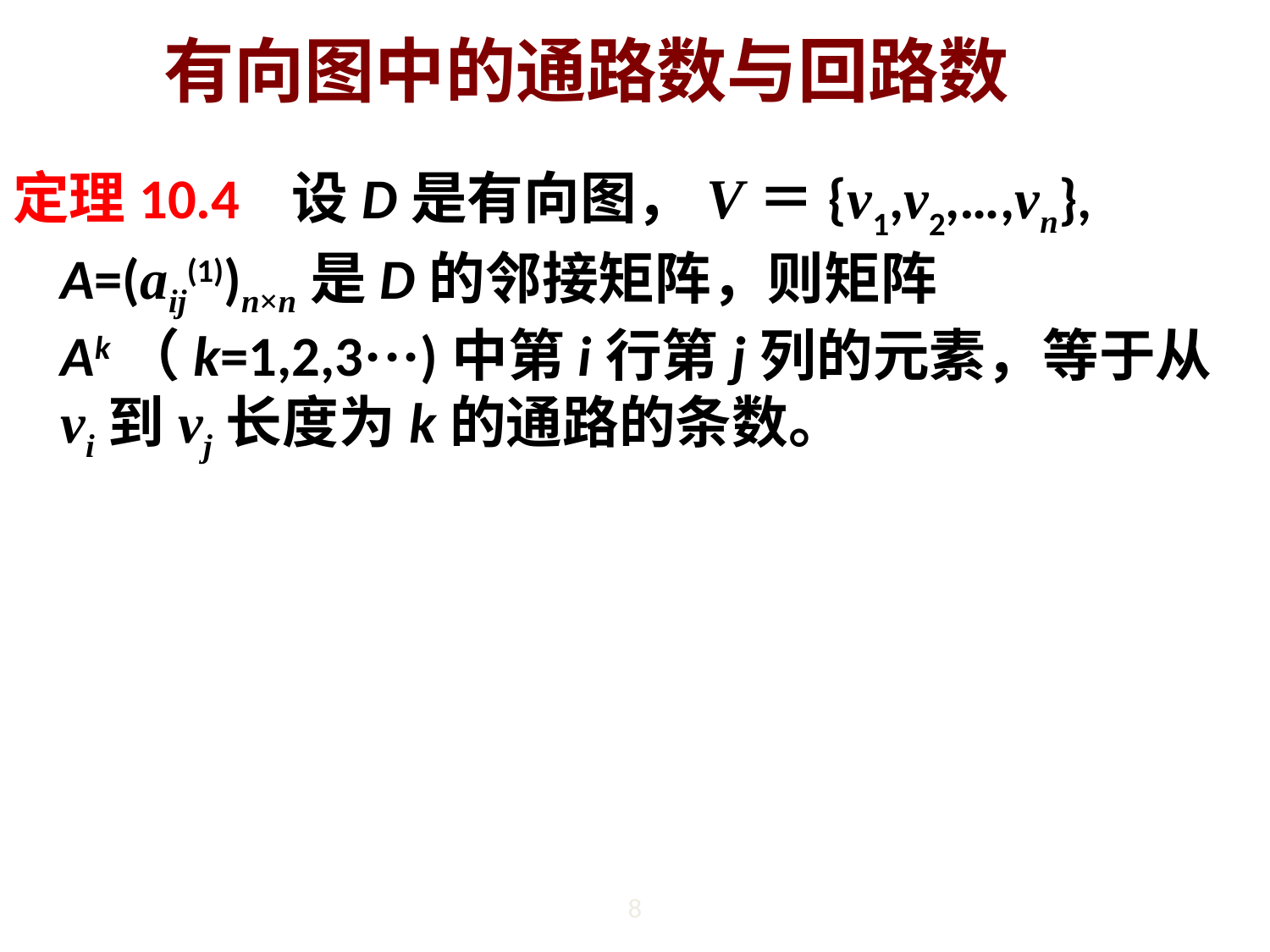

有向图中的通路数与回路数
定理10.4   设D是有向图，V＝{v1,v2,…,vn}, A=(aij(1))n×n是D的邻接矩阵，则矩阵Ak（k=1,2,3···)中第i行第j列的元素，等于从vi到vj长度为k的通路的条数。

8